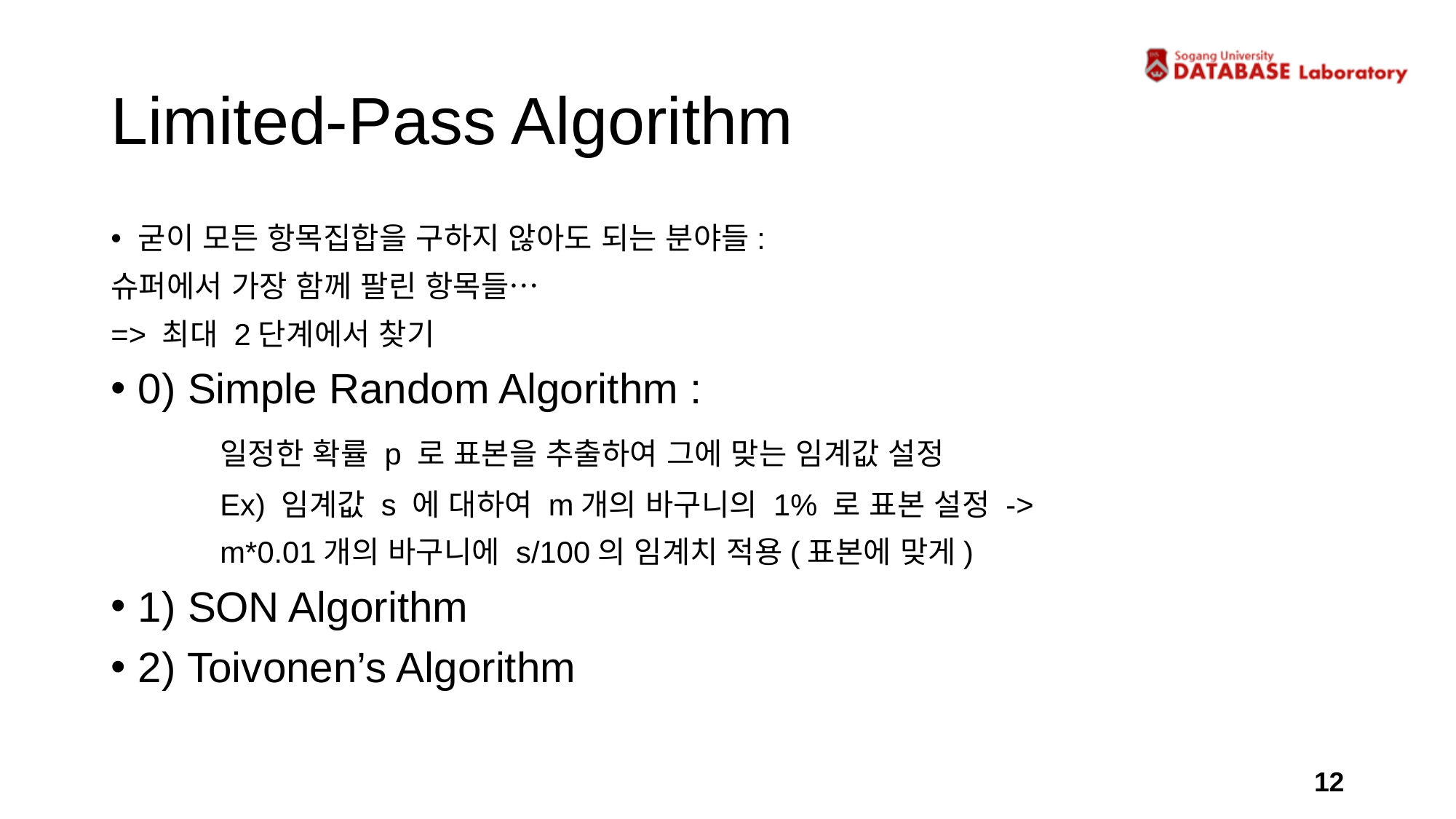

# Limited-Pass Algorithm
굳이 모든 항목집합을 구하지 않아도 되는 분야들:
슈퍼에서 가장 함께 팔린 항목들…
=> 최대 2단계에서 찾기
0) Simple Random Algorithm :
 	일정한 확률 p 로 표본을 추출하여 그에 맞는 임계값 설정
	Ex) 임계값 s 에 대하여 m개의 바구니의 1% 로 표본 설정 ->
	m*0.01개의 바구니에 s/100의 임계치 적용(표본에 맞게)
1) SON Algorithm
2) Toivonen’s Algorithm
12